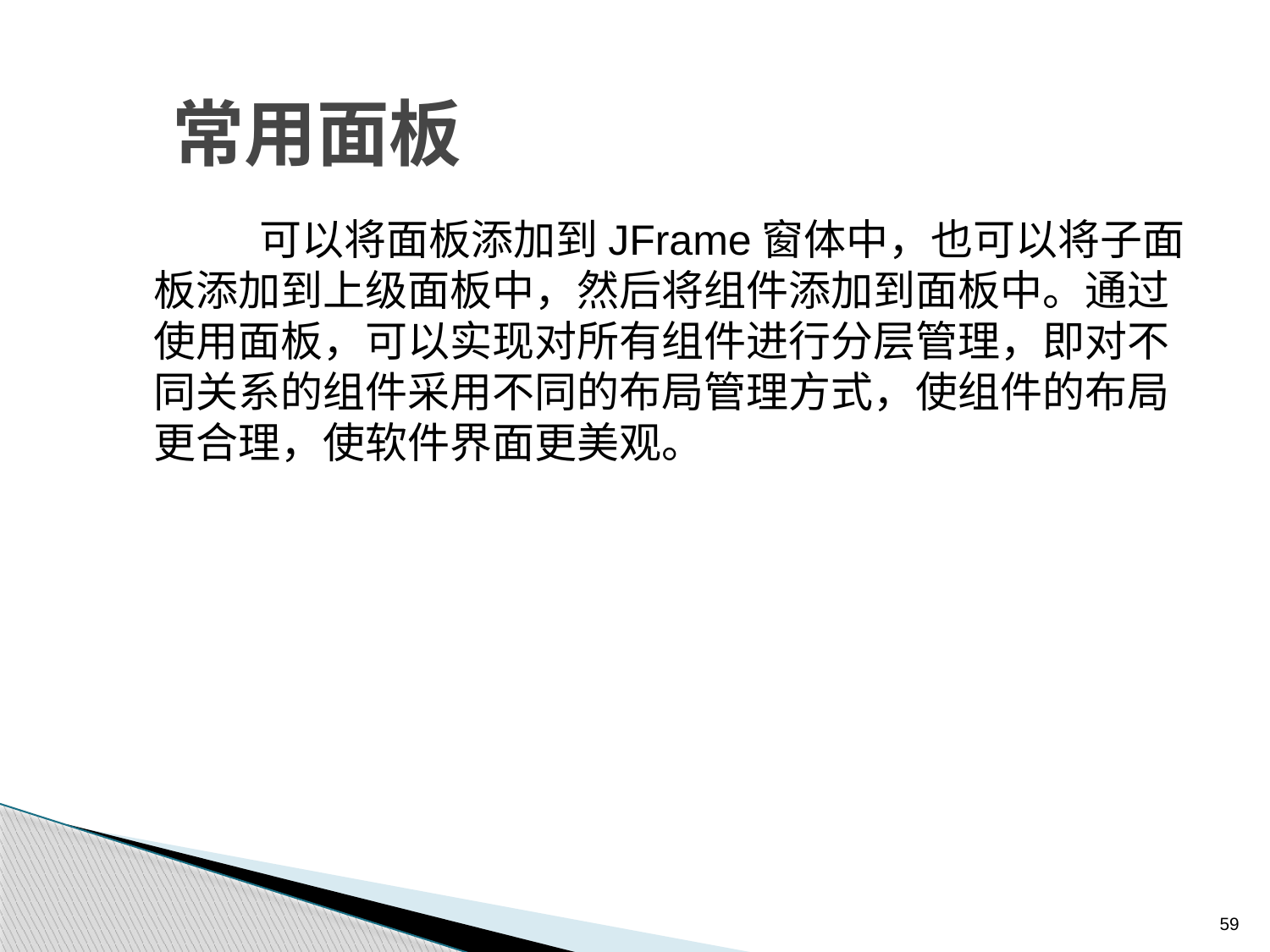

# 常用面板
可以将面板添加到JFrame窗体中，也可以将子面板添加到上级面板中，然后将组件添加到面板中。通过使用面板，可以实现对所有组件进行分层管理，即对不同关系的组件采用不同的布局管理方式，使组件的布局更合理，使软件界面更美观。
59